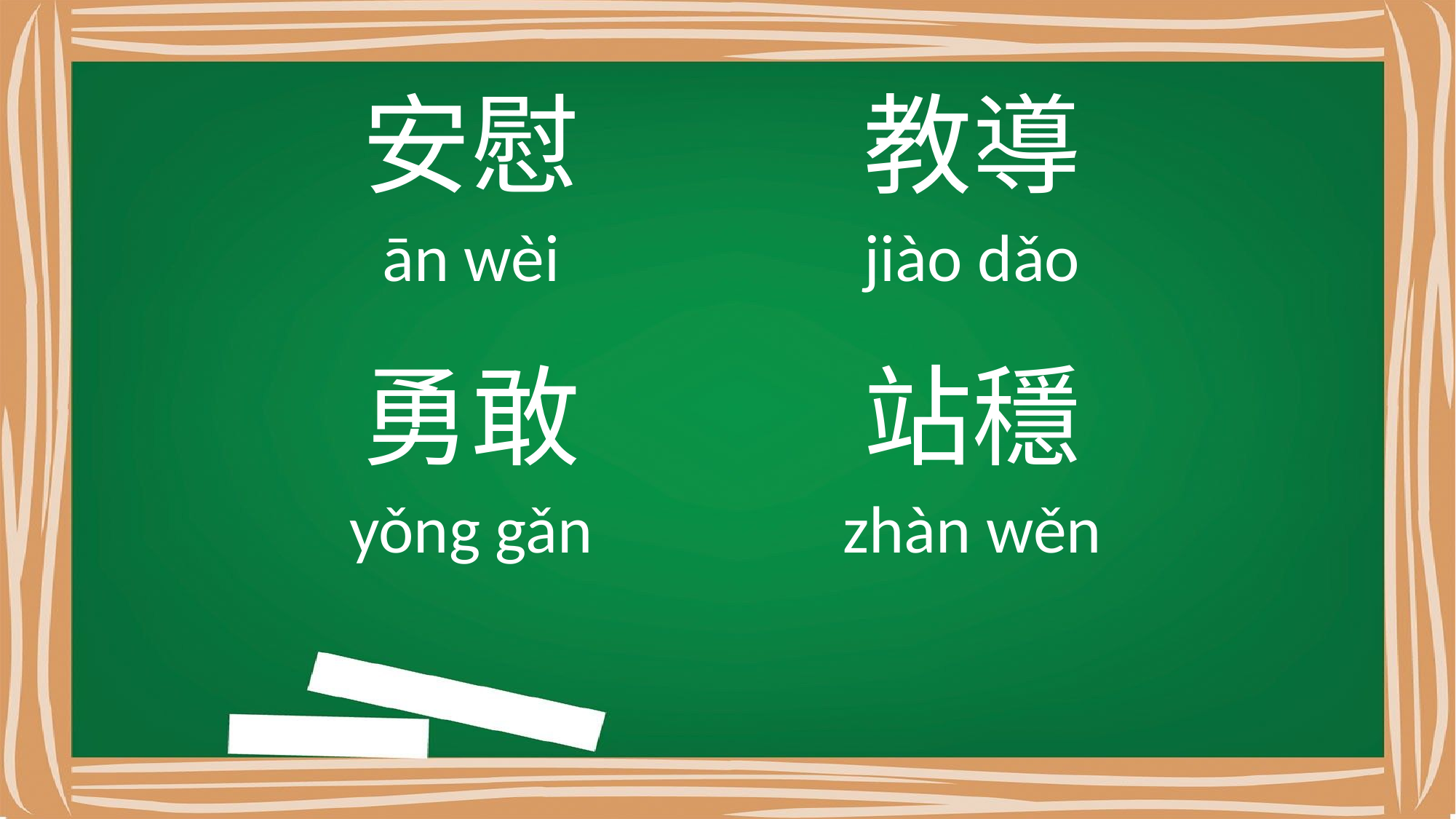

安慰
ān wèi
教導
jiào dǎo
勇敢
yǒng gǎn
站穩
zhàn wěn